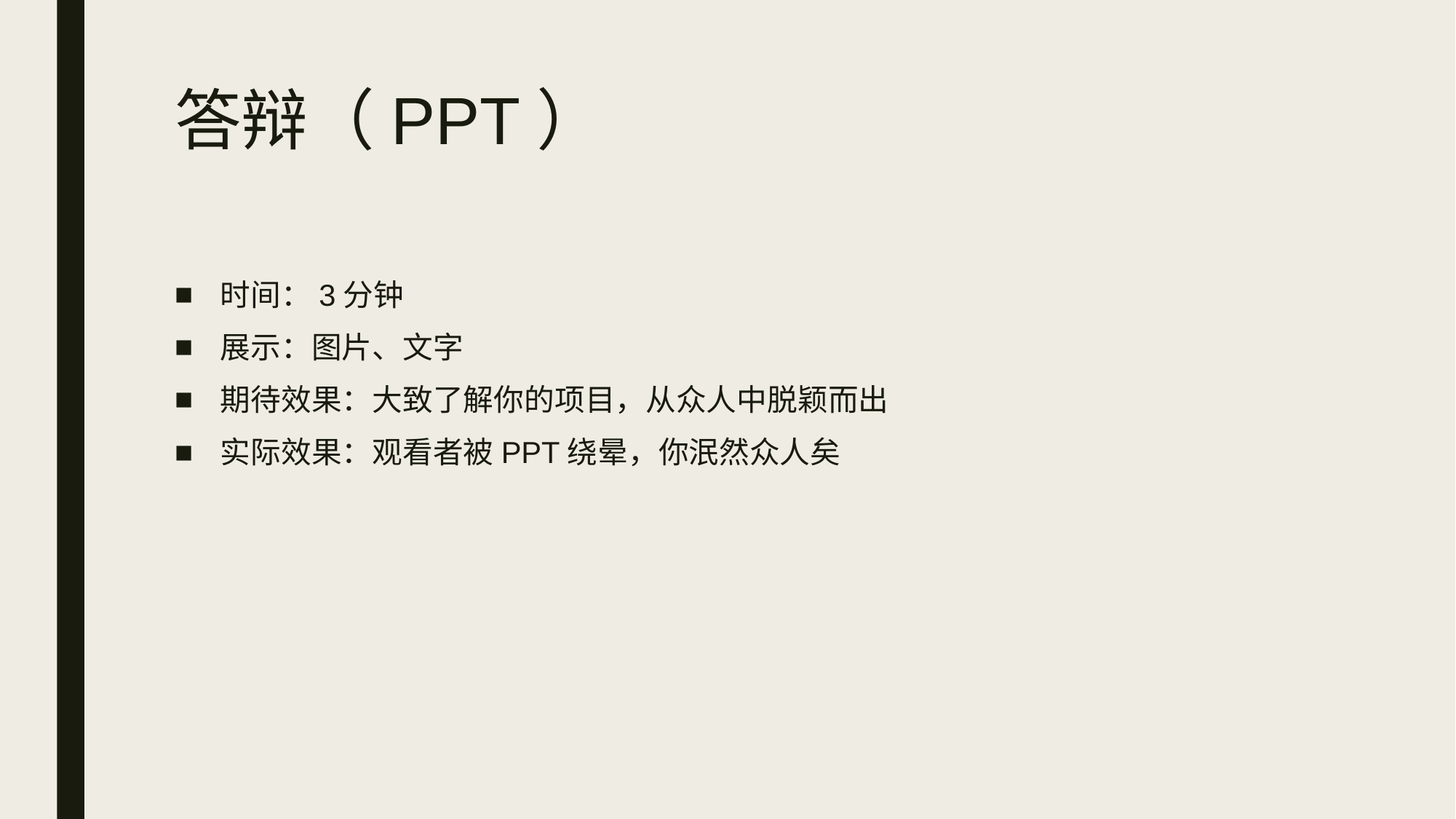

# 答辩（PPT）
时间：3分钟
展示：图片、文字
期待效果：大致了解你的项目，从众人中脱颖而出
实际效果：观看者被PPT绕晕，你泯然众人矣